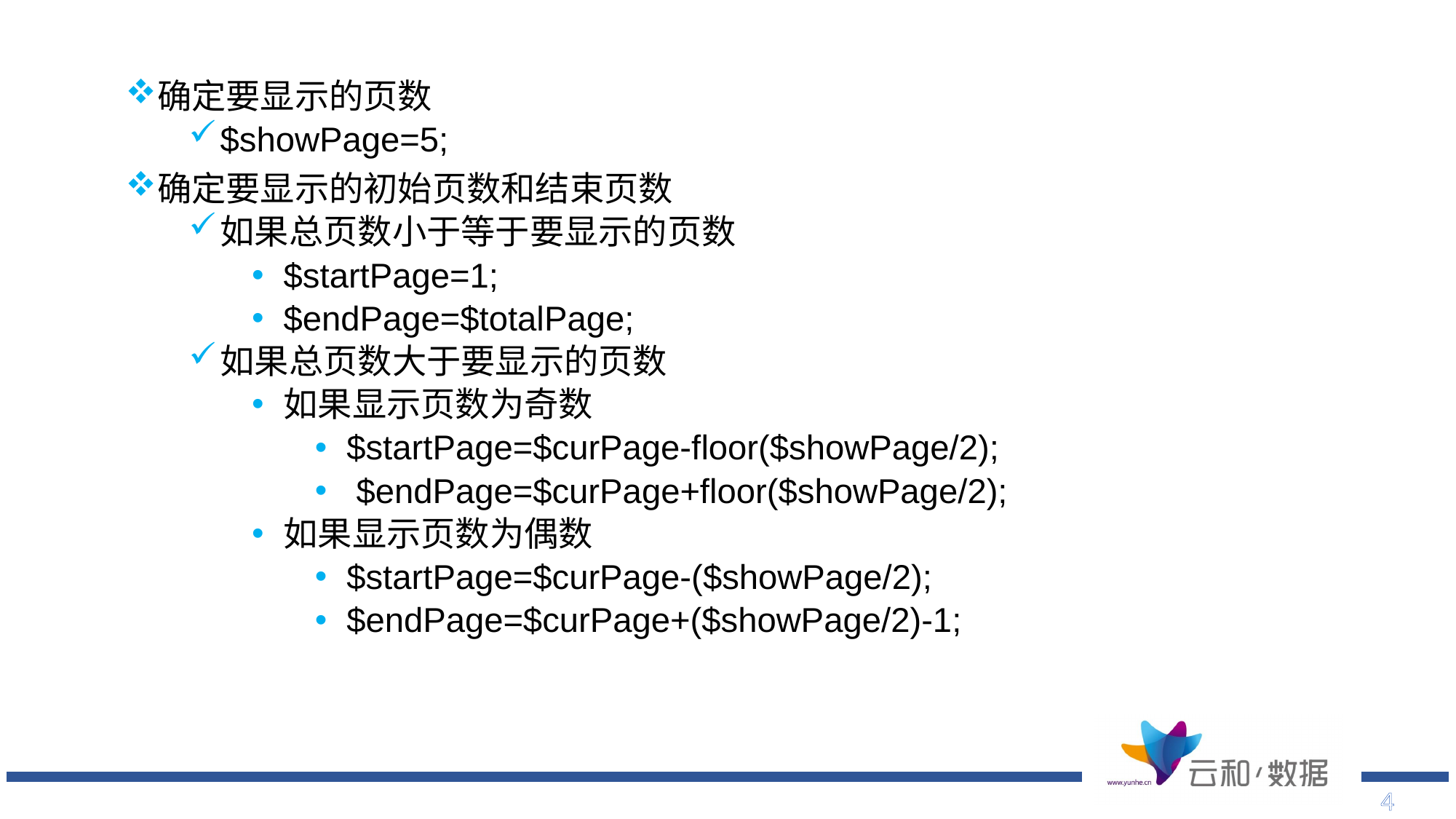

确定要显示的页数
$showPage=5;
确定要显示的初始页数和结束页数
如果总页数小于等于要显示的页数
$startPage=1;
$endPage=$totalPage;
如果总页数大于要显示的页数
如果显示页数为奇数
$startPage=$curPage-floor($showPage/2);
 $endPage=$curPage+floor($showPage/2);
如果显示页数为偶数
$startPage=$curPage-($showPage/2);
$endPage=$curPage+($showPage/2)-1;